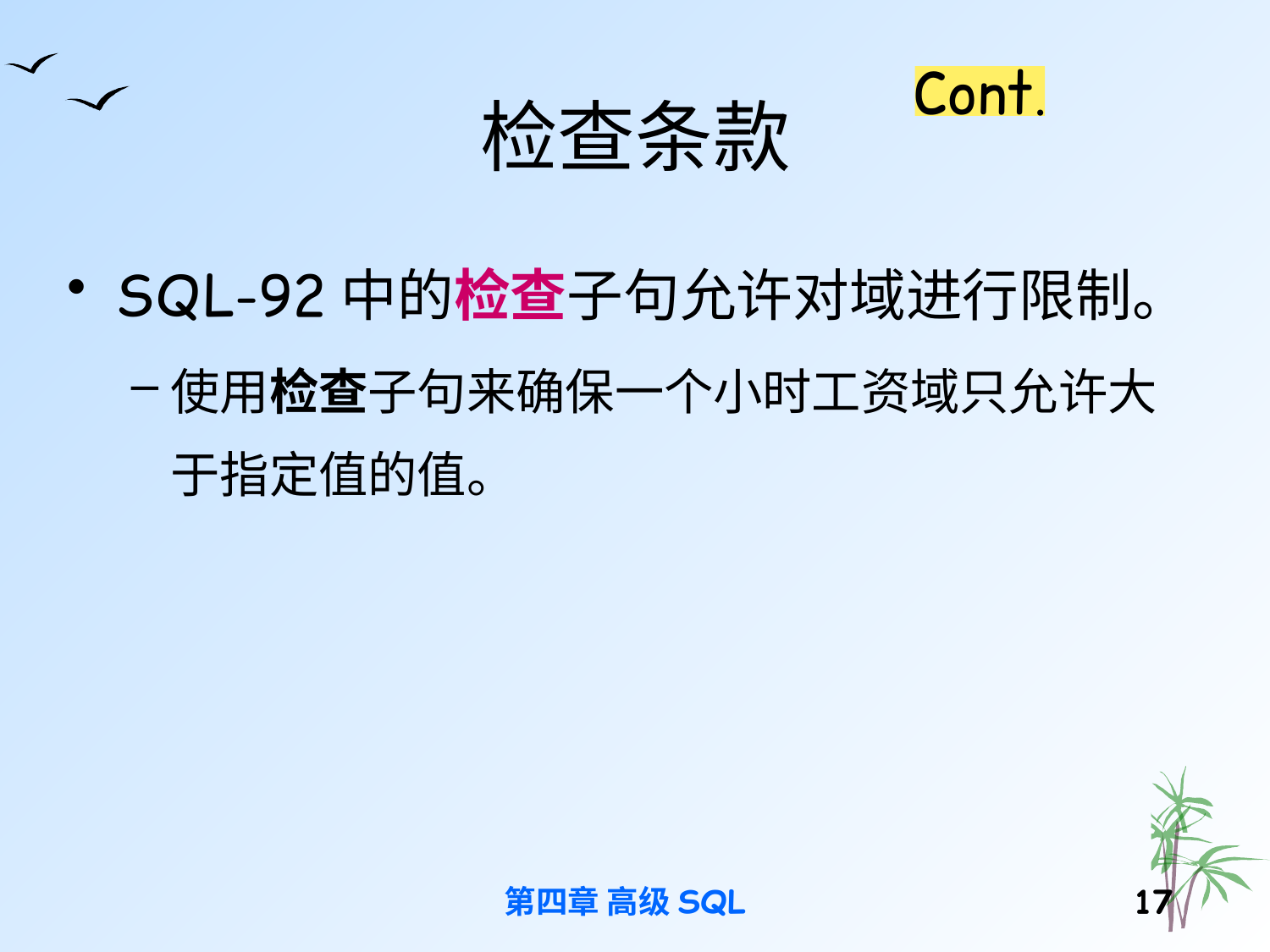

# 检查条款
Cont.
SQL-92中的检查子句允许对域进行限制。
使用检查子句来确保一个小时工资域只允许大于指定值的值。
第四章 高级SQL
17